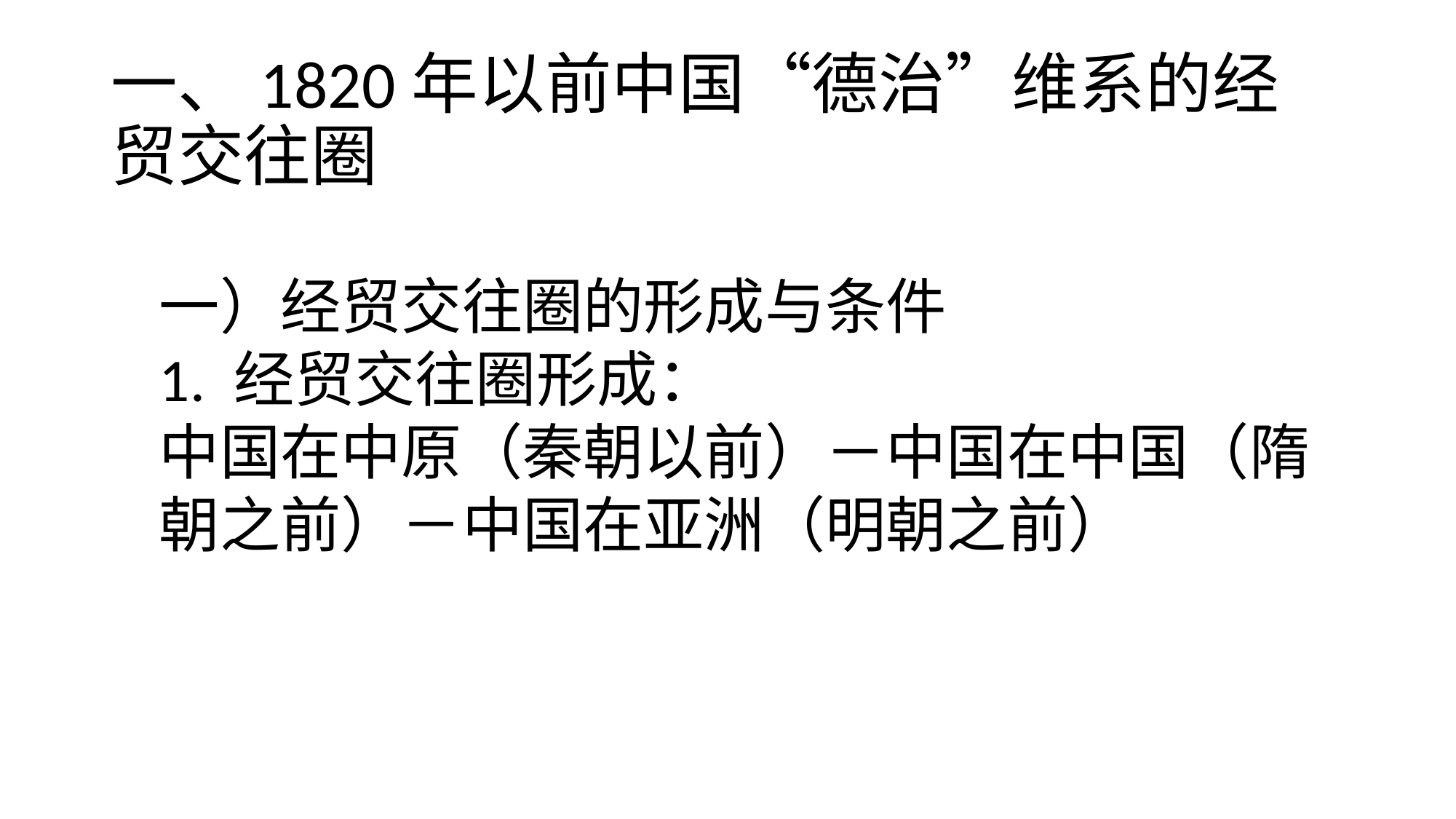

# 一、1820年以前中国“德治”维系的经贸交往圈

一）经贸交往圈的形成与条件
1. 经贸交往圈形成：
中国在中原（秦朝以前）－中国在中国（隋朝之前）－中国在亚洲（明朝之前）